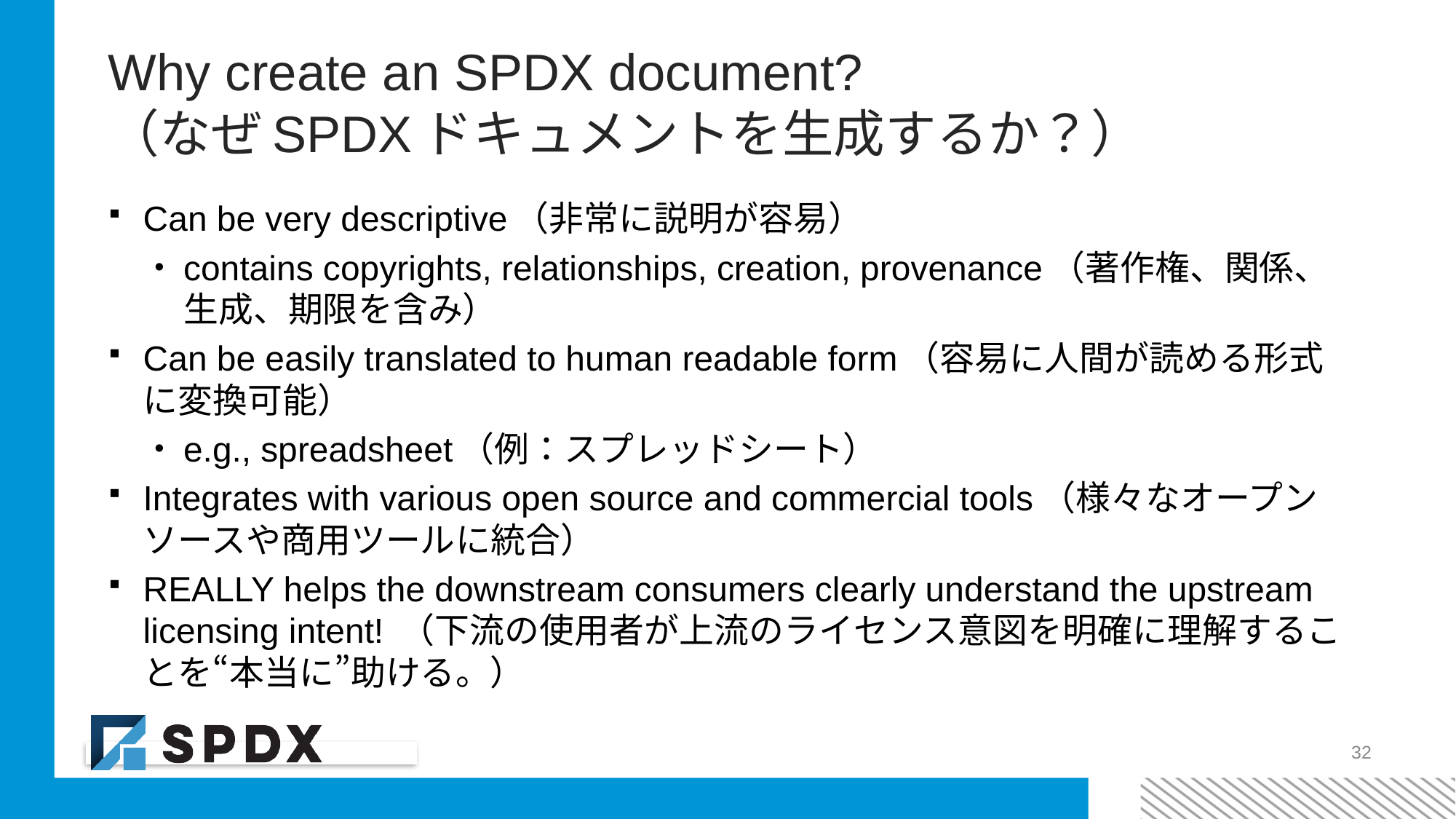

# Why create an SPDX document? （なぜSPDXドキュメントを生成するか？）
Can be very descriptive（非常に説明が容易）
contains copyrights, relationships, creation, provenance（著作権、関係、生成、期限を含み）
Can be easily translated to human readable form（容易に人間が読める形式に変換可能）
e.g., spreadsheet（例：スプレッドシート）
Integrates with various open source and commercial tools（様々なオープンソースや商用ツールに統合）
REALLY helps the downstream consumers clearly understand the upstream licensing intent! （下流の使用者が上流のライセンス意図を明確に理解することを“本当に”助ける。）

32